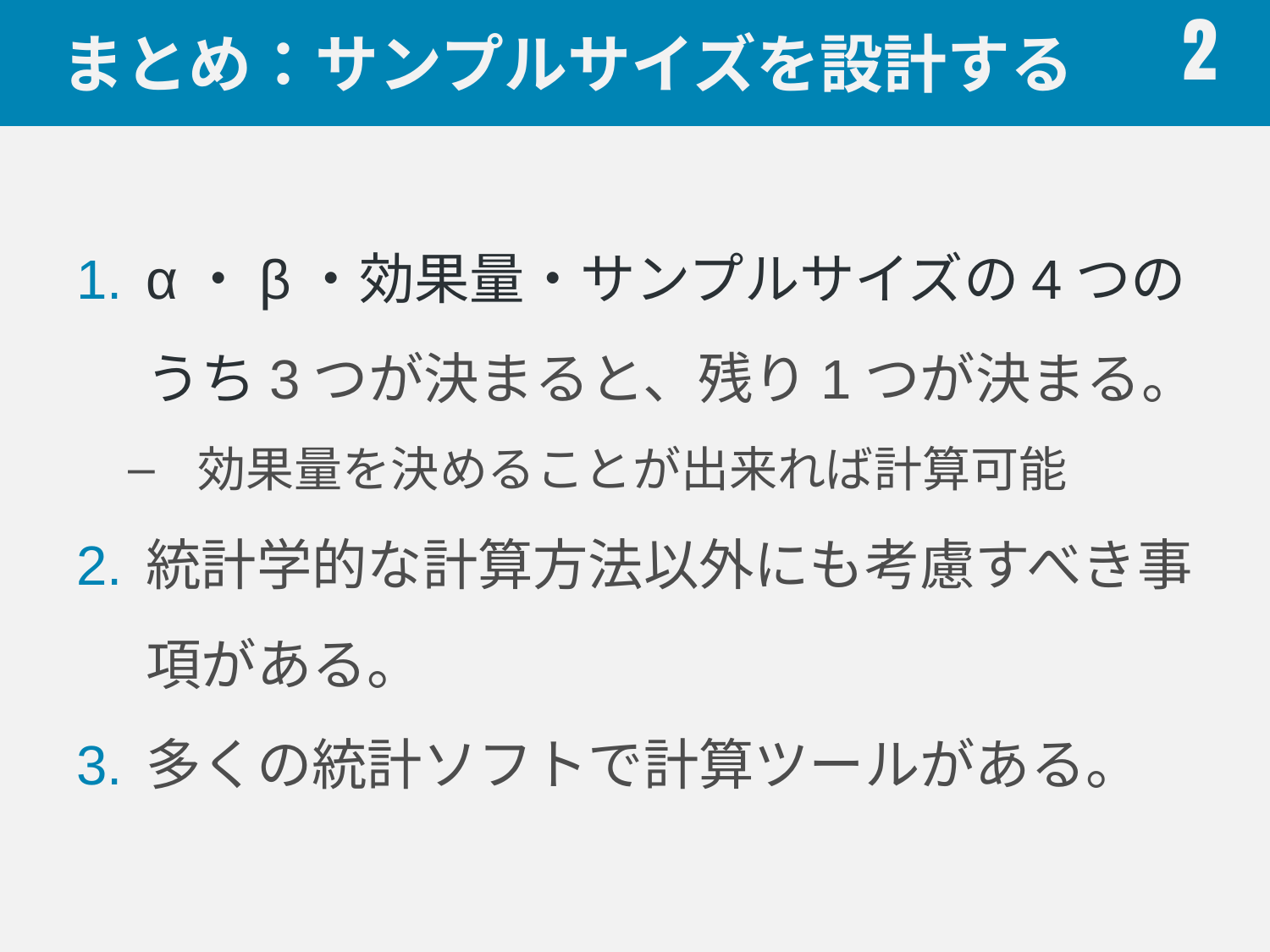

# まとめ：サンプルサイズを設計する
 2
α・β・効果量・サンプルサイズの4つのうち3つが決まると、残り1つが決まる。
効果量を決めることが出来れば計算可能
統計学的な計算方法以外にも考慮すべき事項がある。
多くの統計ソフトで計算ツールがある。